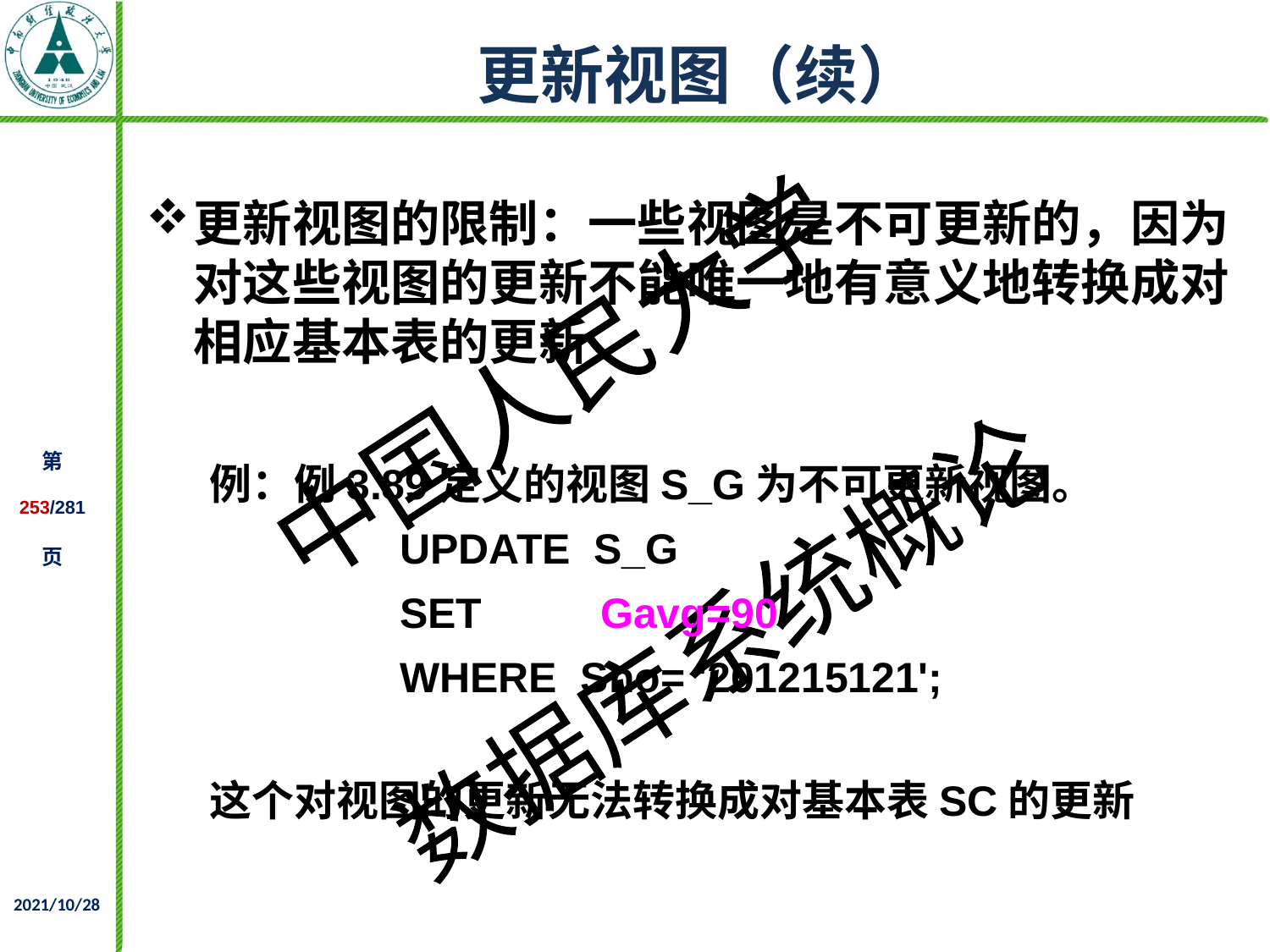

# 更新视图（续）
更新视图的限制：一些视图是不可更新的，因为对这些视图的更新不能唯一地有意义地转换成对相应基本表的更新

例：例3.89定义的视图S_G为不可更新视图。
UPDATE  S_G
SET          Gavg=90
WHERE  Sno= '201215121';

这个对视图的更新无法转换成对基本表SC的更新
2021/10/28